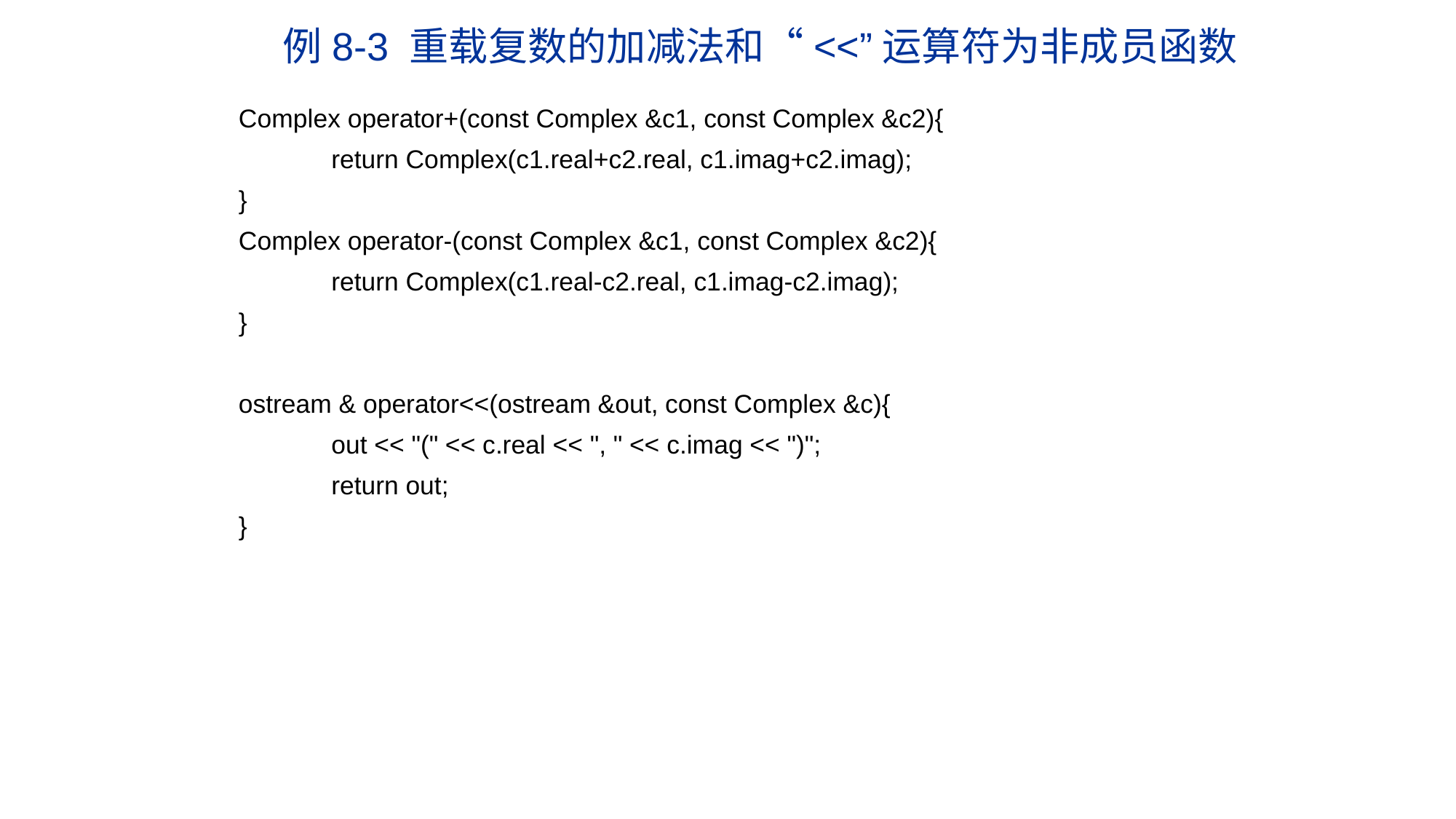

# 例8-3 重载复数的加减法和“<<”运算符为非成员函数
Complex operator+(const Complex &c1, const Complex &c2){
	return Complex(c1.real+c2.real, c1.imag+c2.imag);
}
Complex operator-(const Complex &c1, const Complex &c2){
	return Complex(c1.real-c2.real, c1.imag-c2.imag);
}

ostream & operator<<(ostream &out, const Complex &c){
	out << "(" << c.real << ", " << c.imag << ")";
	return out;
}